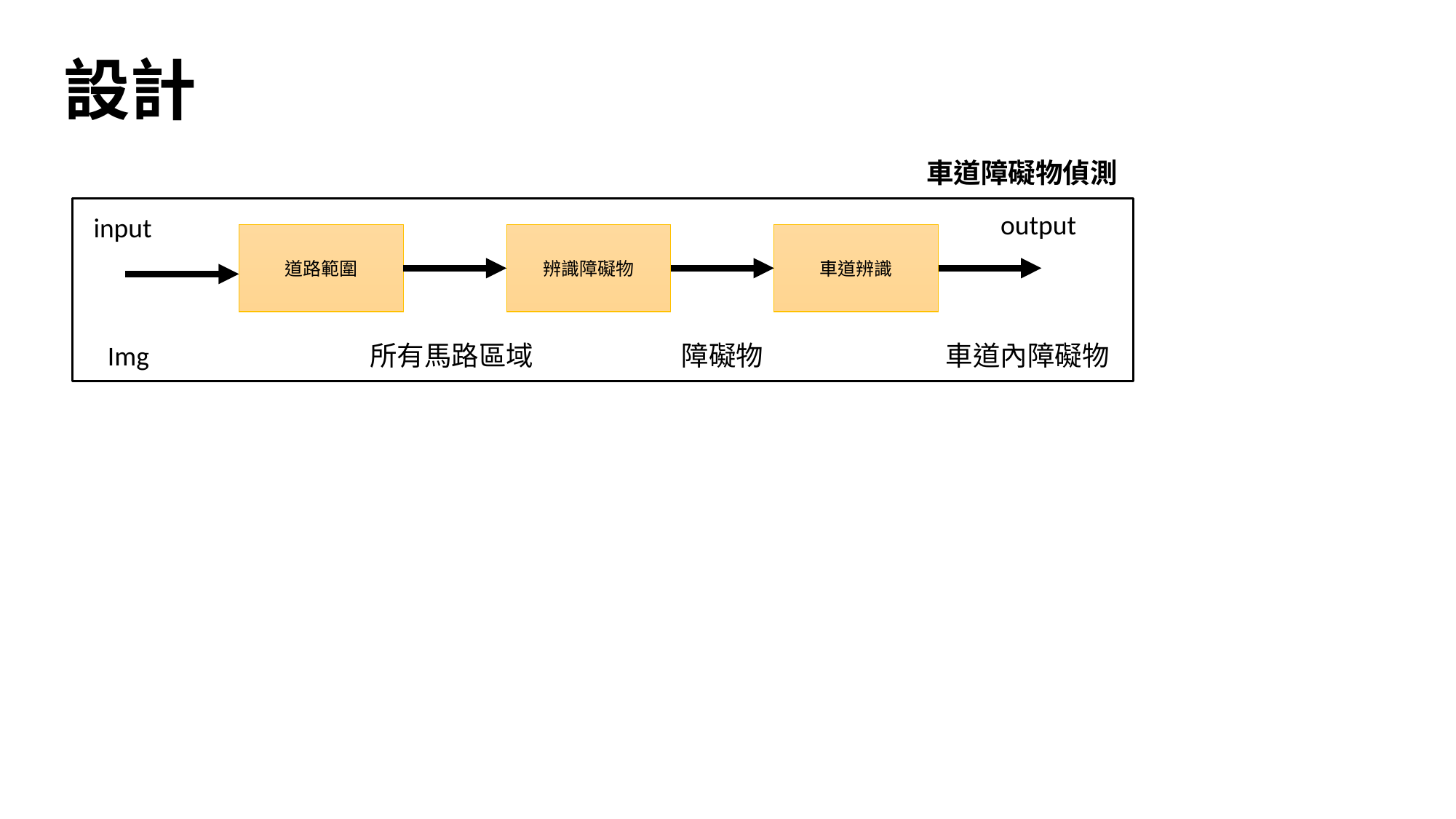

# 設計
車道障礙物偵測

output
input
車道辨識
道路範圍
辨識障礙物
Img
障礙物
所有馬路區域
車道內障礙物